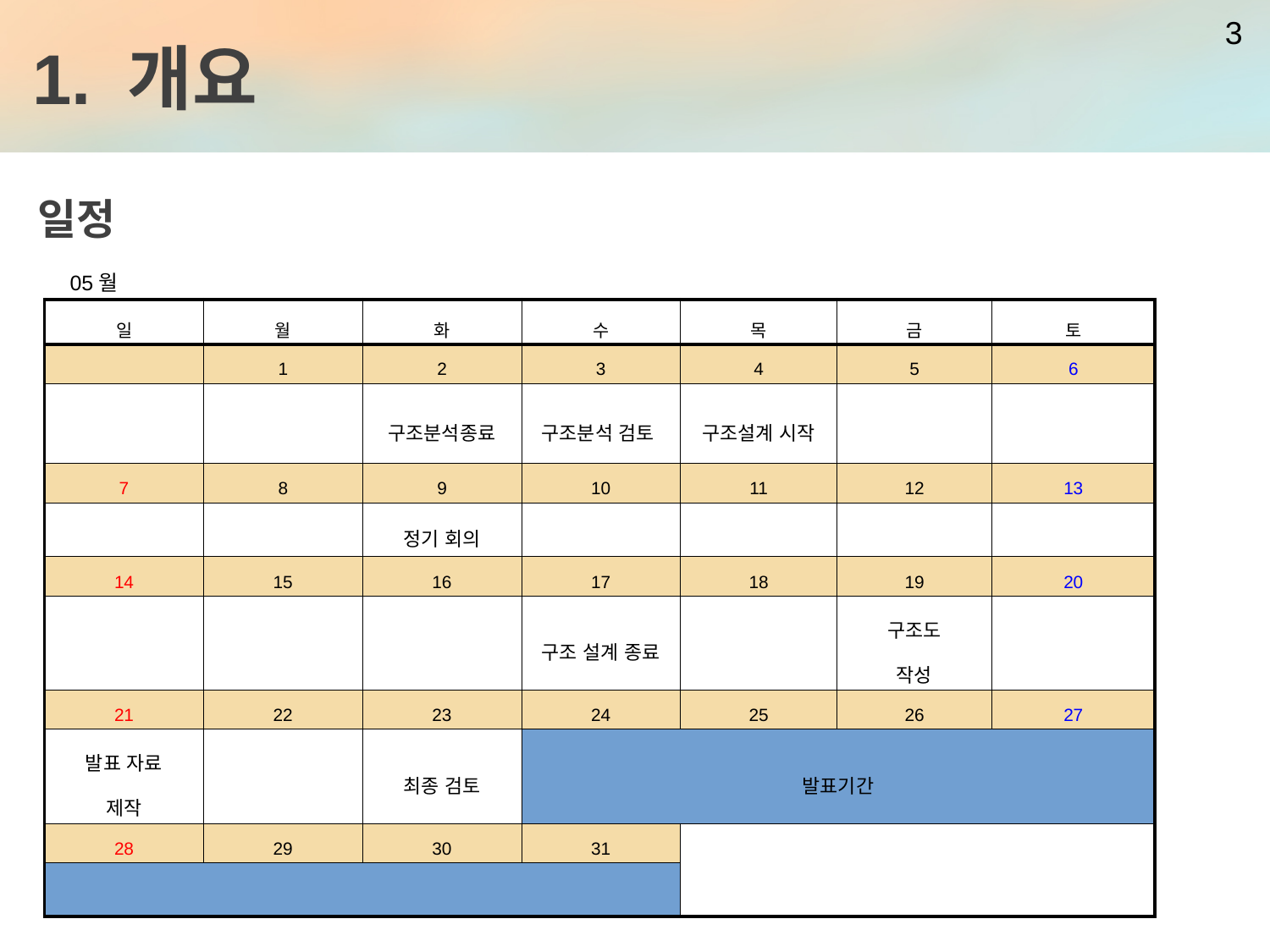

# 1. 개요
3
일정

| 05월 |  |  |  |  |  |  |
| --- | --- | --- | --- | --- | --- | --- |
| 일 | 월 | 화 | 수 | 목 | 금 | 토 |
|  | 1 | 2 | 3 | 4 | 5 | 6 |
|  |  | 구조분석종료 | 구조분석 검토 | 구조설계 시작 |  |  |
| 7 | 8 | 9 | 10 | 11 | 12 | 13 |
|  |  | 정기 회의 |  |  |  |  |
| 14 | 15 | 16 | 17 | 18 | 19 | 20 |
|  |  |  | 구조 설계 종료 |  | 구조도 작성 |  |
| 21 | 22 | 23 | 24 | 25 | 26 | 27 |
| 발표 자료 제작 |  | 최종 검토 | 발표기간 |  |  |  |
| 28 | 29 | 30 | 31 |  |  |  |
|  |  |  |  |  |  |  |